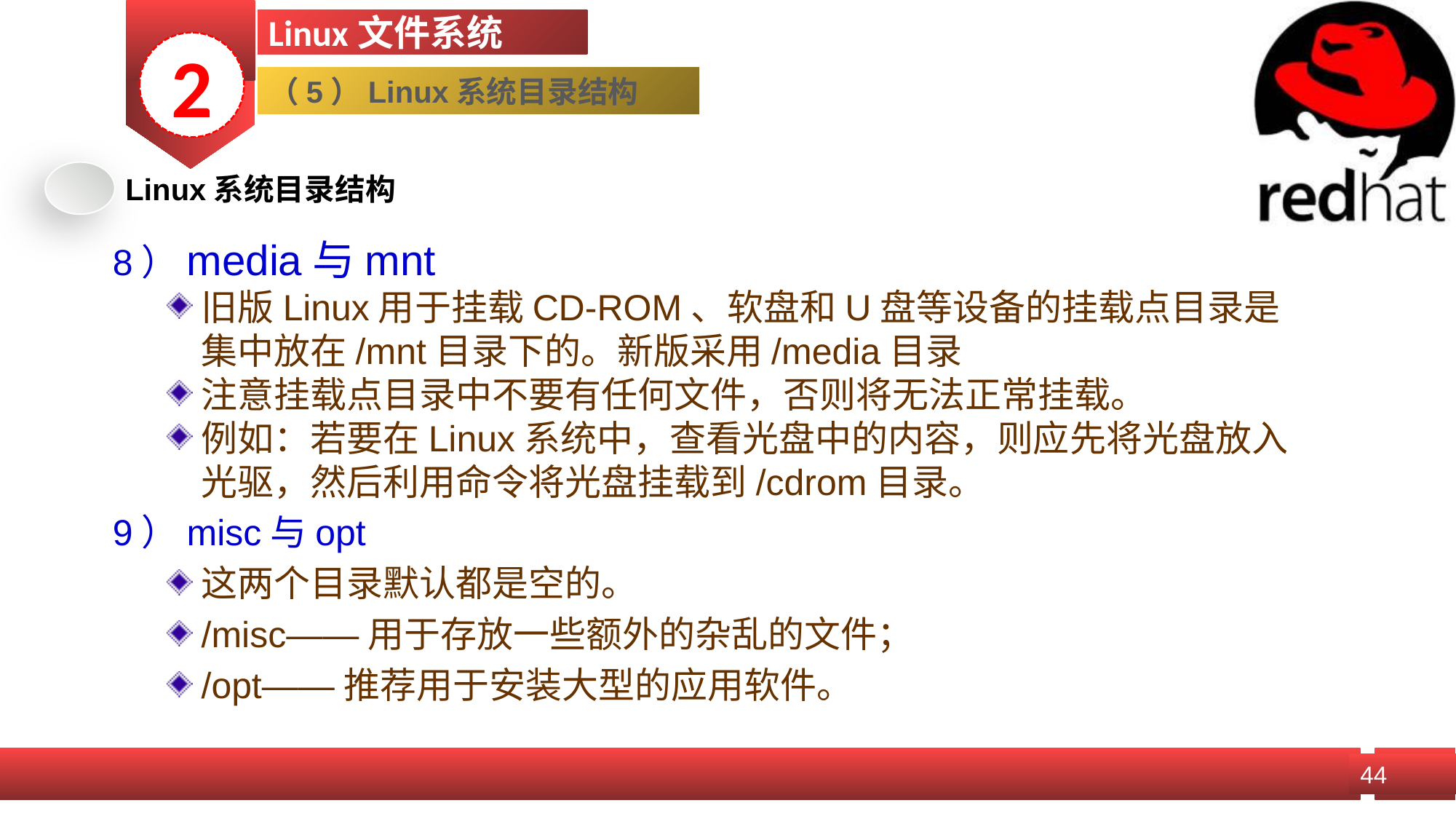

Linux文件系统
2
（5）Linux系统目录结构

Linux系统目录结构
8）media与mnt
旧版Linux用于挂载CD-ROM、软盘和U盘等设备的挂载点目录是集中放在/mnt目录下的。新版采用/media目录
注意挂载点目录中不要有任何文件，否则将无法正常挂载。
例如：若要在Linux系统中，查看光盘中的内容，则应先将光盘放入光驱，然后利用命令将光盘挂载到/cdrom目录。
9）misc与opt
这两个目录默认都是空的。
/misc——用于存放一些额外的杂乱的文件；
/opt——推荐用于安装大型的应用软件。